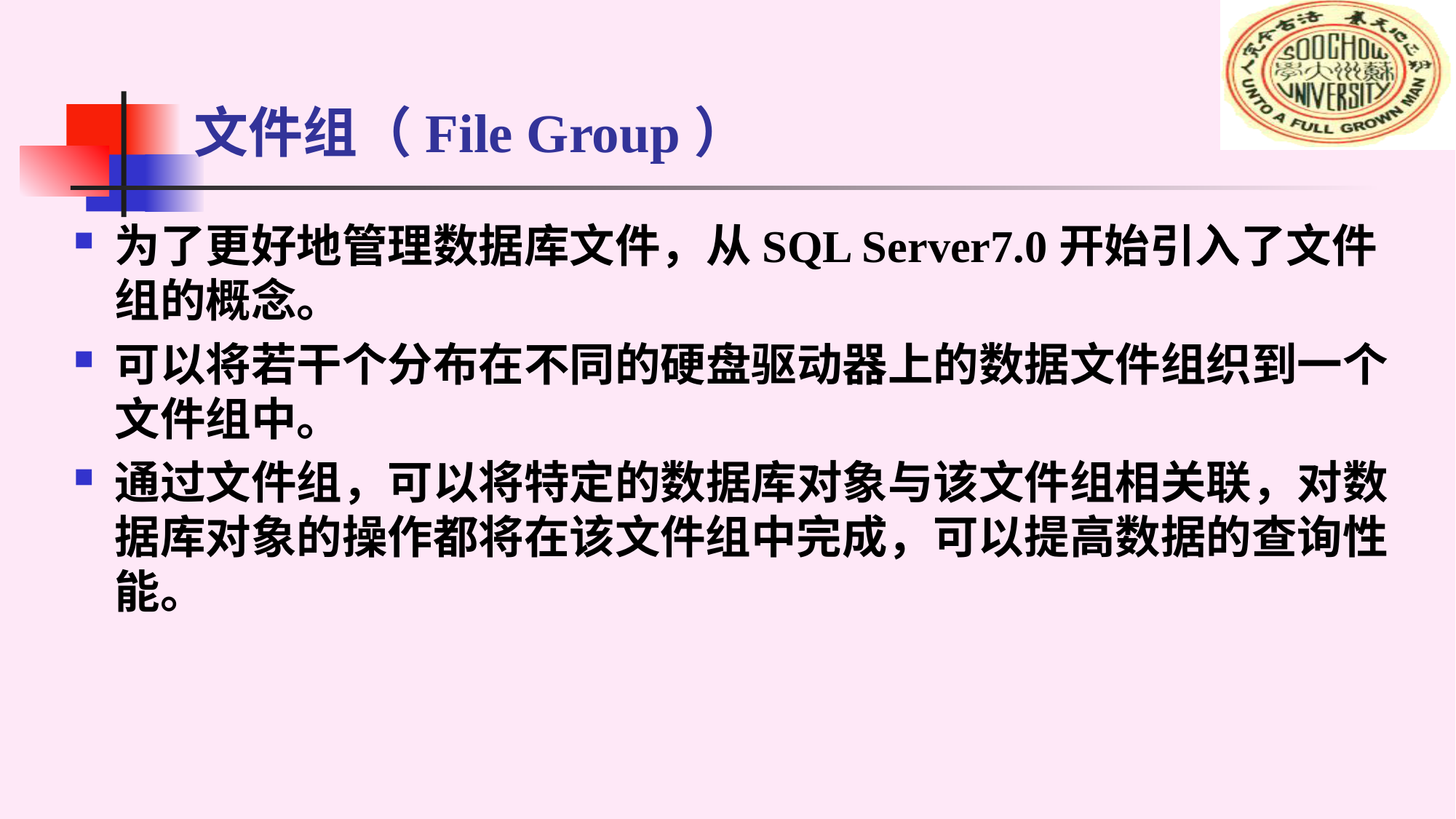

# 文件组（File Group）
为了更好地管理数据库文件，从SQL Server7.0开始引入了文件组的概念。
可以将若干个分布在不同的硬盘驱动器上的数据文件组织到一个文件组中。
通过文件组，可以将特定的数据库对象与该文件组相关联，对数据库对象的操作都将在该文件组中完成，可以提高数据的查询性能。